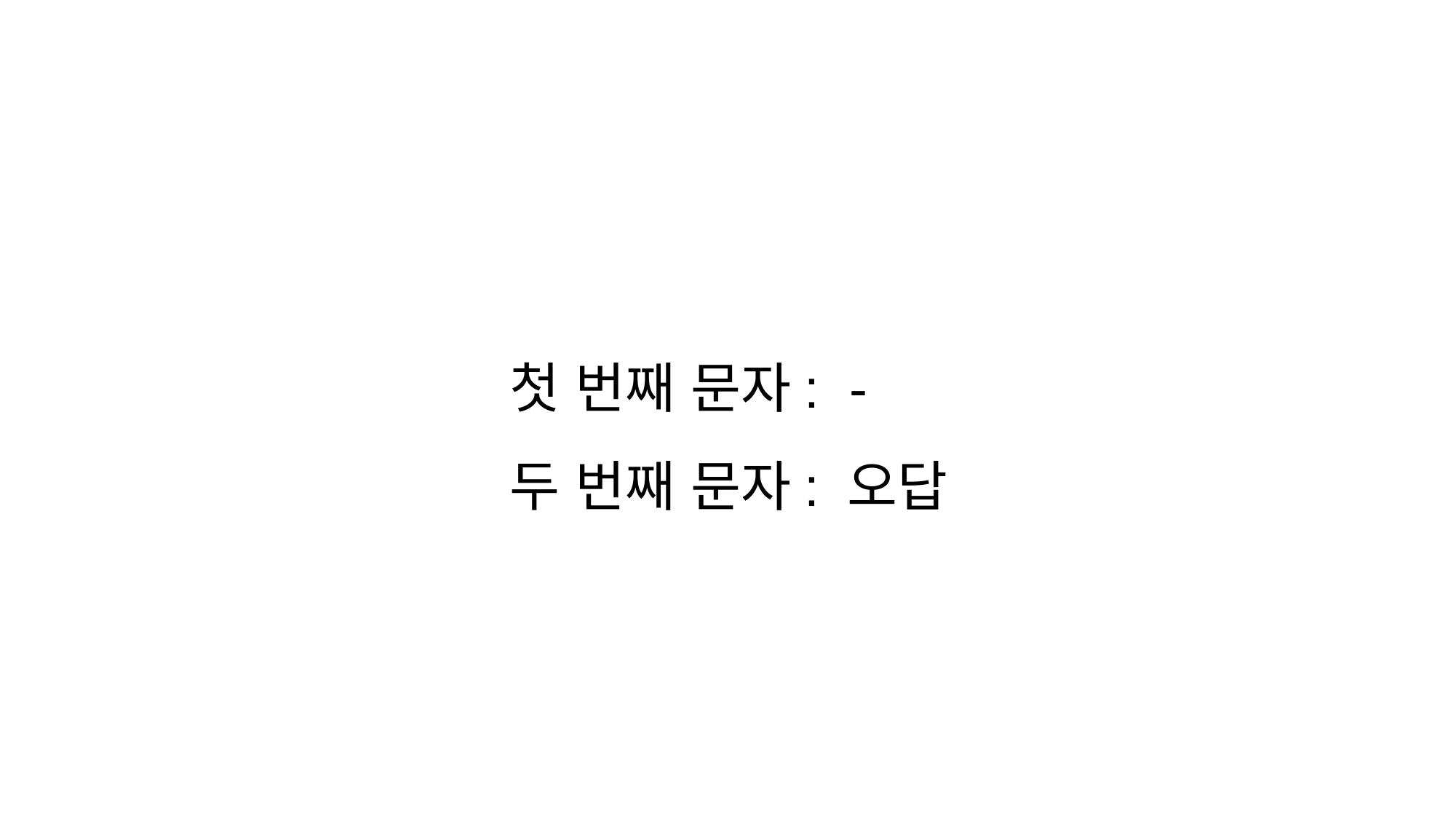

첫 번째 문자:  -
두 번째 문자: 오답